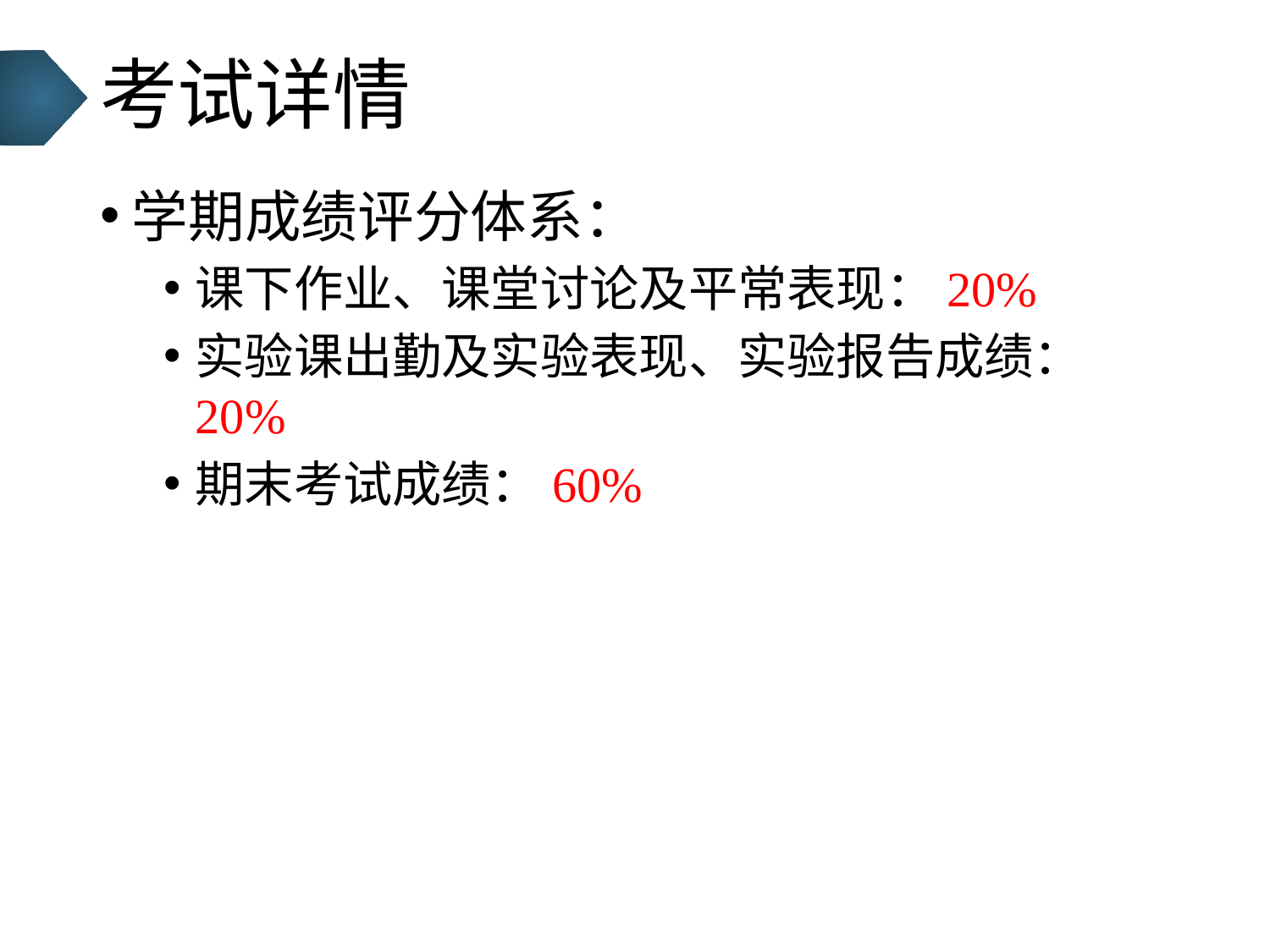

# 考试详情
学期成绩评分体系：
课下作业、课堂讨论及平常表现：20%
实验课出勤及实验表现、实验报告成绩：20%
期末考试成绩：60%